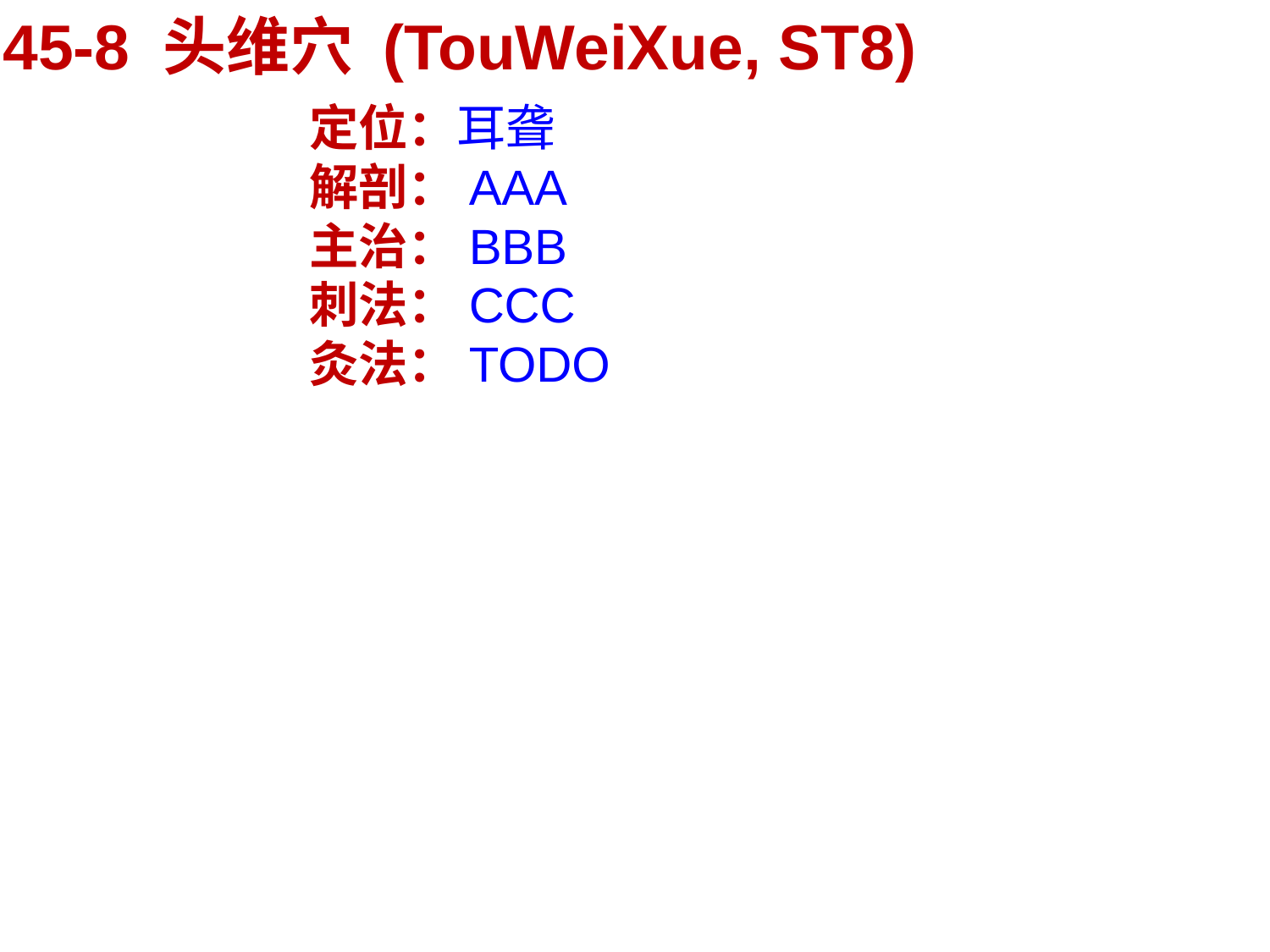

45-8 头维穴 (TouWeiXue, ST8)
定位：耳聋
解剖：AAA
主治：BBB
刺法：CCC
灸法：TODO